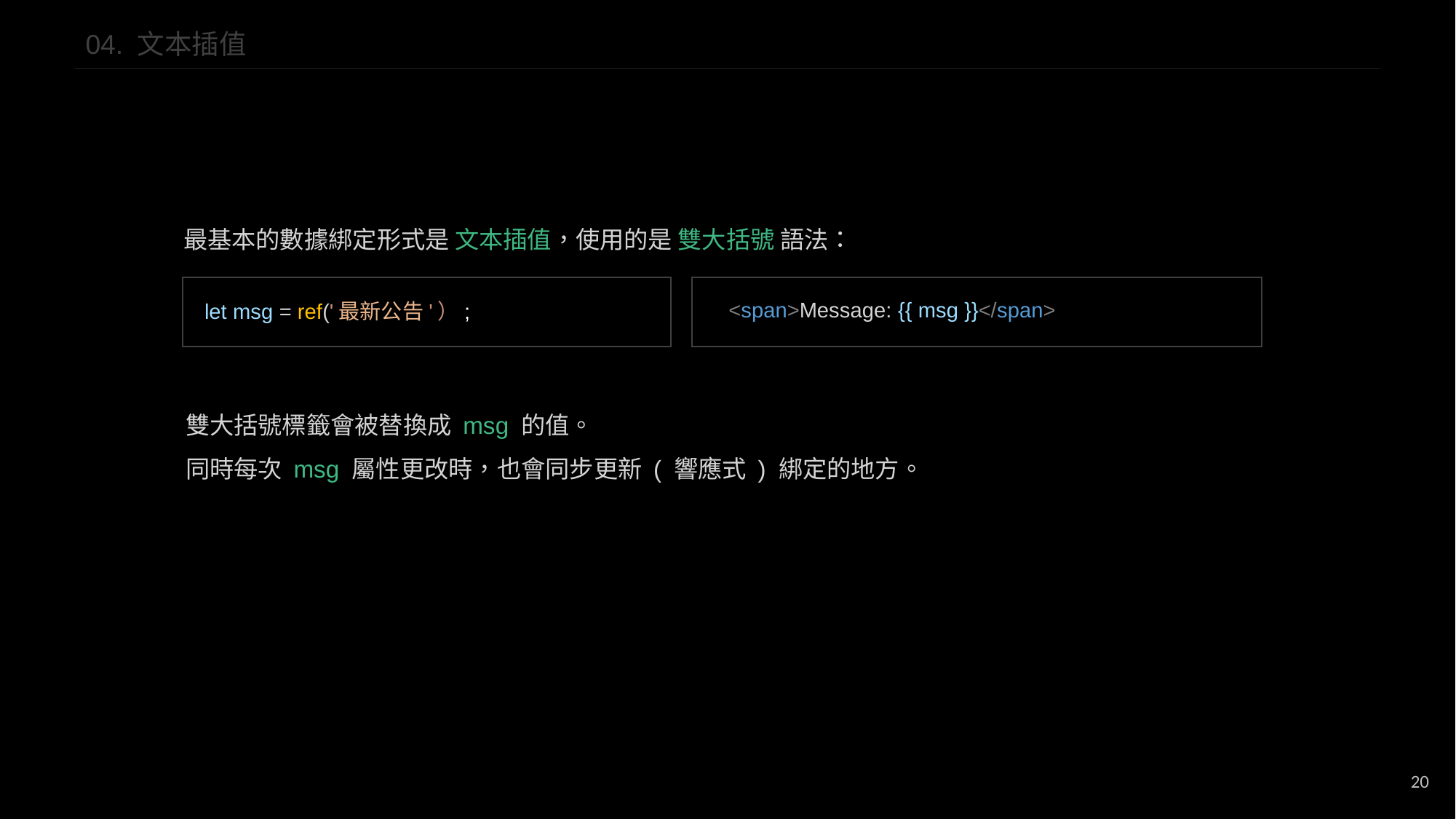

04. 文本插值
最基本的數據綁定形式是 文本插值，使用的是 雙大括號 語法：

<span>Message: {{ msg }}</span>
let msg = ref('最新公告'）;
雙大括號標籤會被替換成 msg 的值。
同時每次 msg 屬性更改時，也會同步更新 ( 響應式 ) 綁定的地方。
20